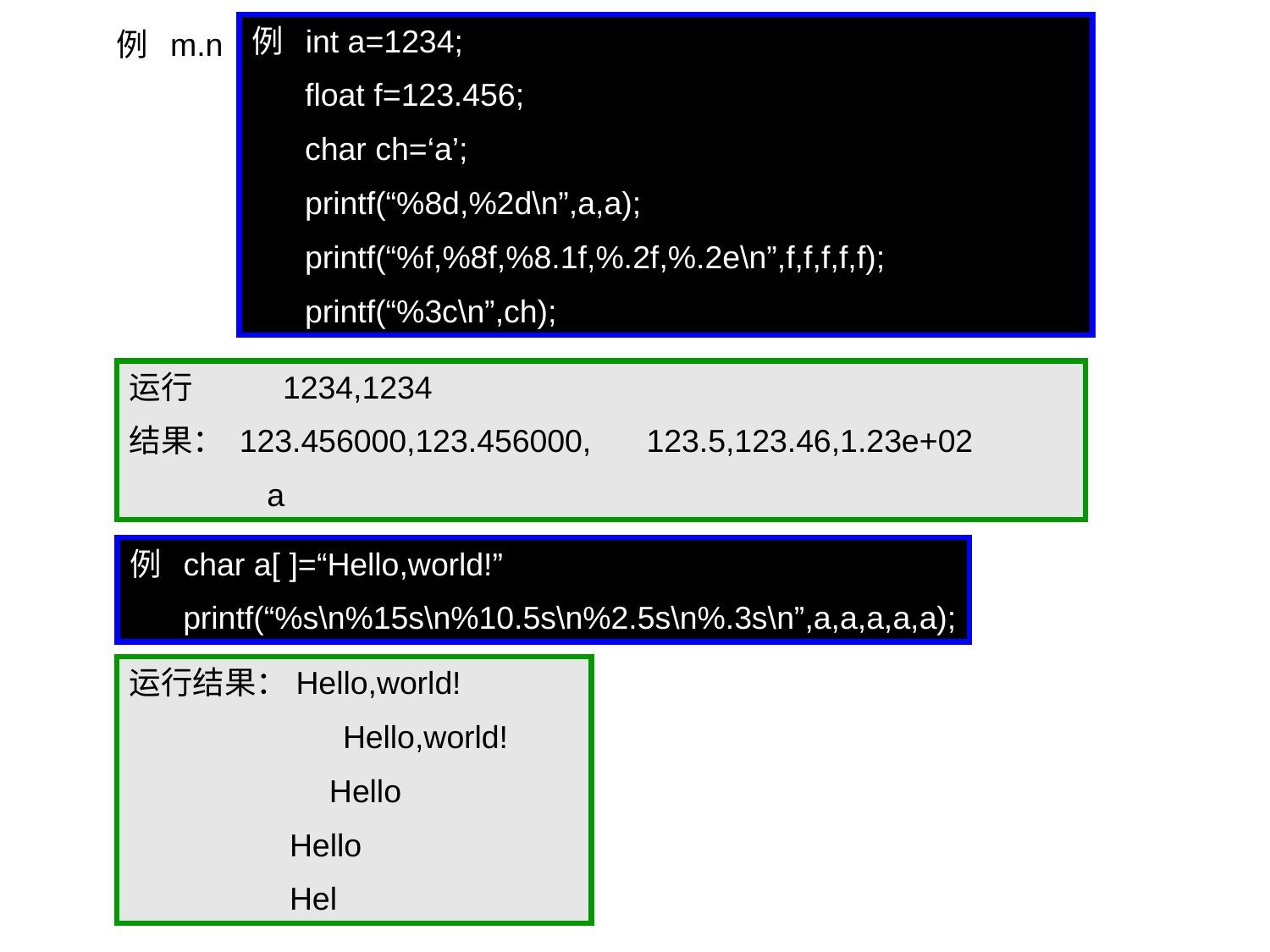

例  int a=1234;
      float f=123.456;
      char ch=‘a’;
      printf(“%8d,%2d\n”,a,a);
      printf(“%f,%8f,%8.1f,%.2f,%.2e\n”,f,f,f,f,f);
      printf(“%3c\n”,ch);
例  m.n
运行     1234,1234
结果： 123.456000,123.456000, 123.5,123.46,1.23e+02
            a
例  char a[ ]=“Hello,world!”
      printf(“%s\n%15s\n%10.5s\n%2.5s\n%.3s\n”,a,a,a,a,a);
运行结果：Hello,world!
                        Hello,world!
                   Hello
                  Hello
                  Hel